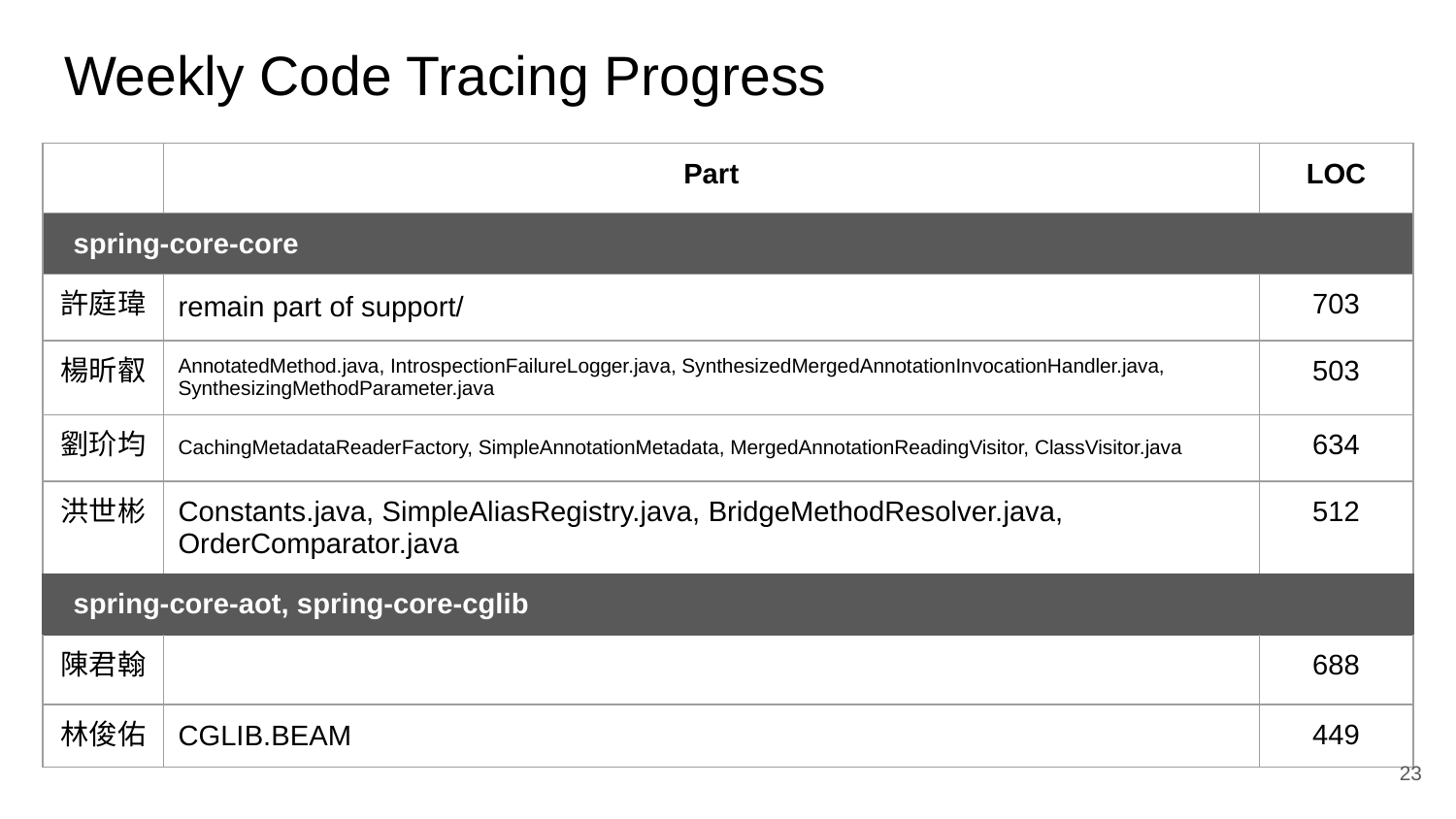

# Weekly Code Tracing Progress
|  | Part | LOC |
| --- | --- | --- |
| spring-core-core |  |  |
| 許庭瑋 | remain part of support/ | 703 |
| 楊昕叡 | AnnotatedMethod.java, IntrospectionFailureLogger.java, SynthesizedMergedAnnotationInvocationHandler.java, SynthesizingMethodParameter.java | 503 |
| 劉玠均 | CachingMetadataReaderFactory, SimpleAnnotationMetadata, MergedAnnotationReadingVisitor, ClassVisitor.java | 634 |
| 洪世彬 | Constants.java, SimpleAliasRegistry.java, BridgeMethodResolver.java, OrderComparator.java | 512 |
| spring-core-aot, spring-core-cglib |  |  |
| 陳君翰 |  | 688 |
| 林俊佑 | CGLIB.BEAM | 449 |
23